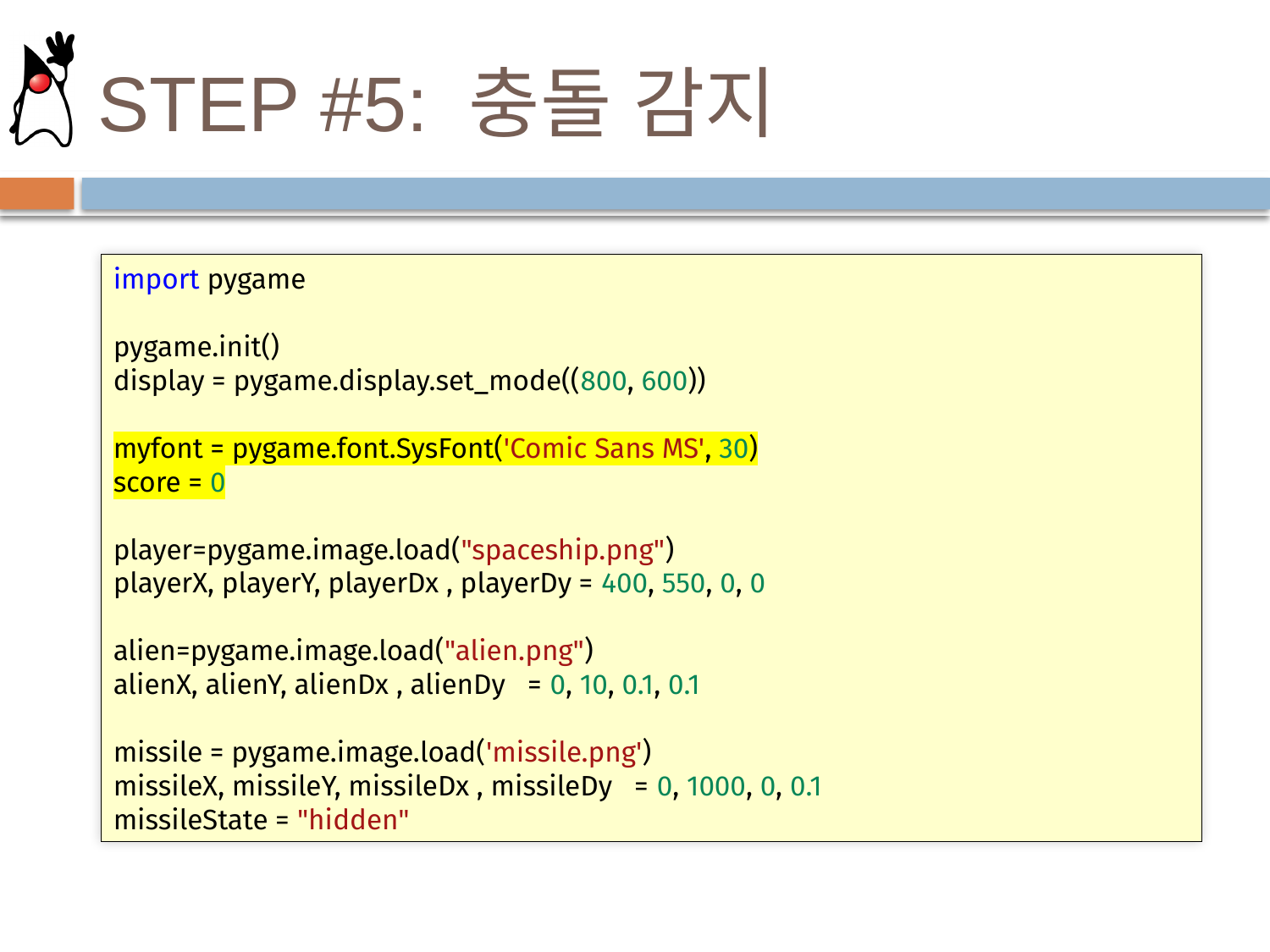

# STEP #5: 충돌 감지
import pygame
pygame.init()
display = pygame.display.set_mode((800, 600))
myfont = pygame.font.SysFont('Comic Sans MS', 30)
score = 0
player=pygame.image.load("spaceship.png")
playerX, playerY, playerDx , playerDy = 400, 550, 0, 0
alien=pygame.image.load("alien.png")
alienX, alienY, alienDx , alienDy   = 0, 10, 0.1, 0.1
missile = pygame.image.load('missile.png')
missileX, missileY, missileDx , missileDy   = 0, 1000, 0, 0.1
missileState = "hidden"